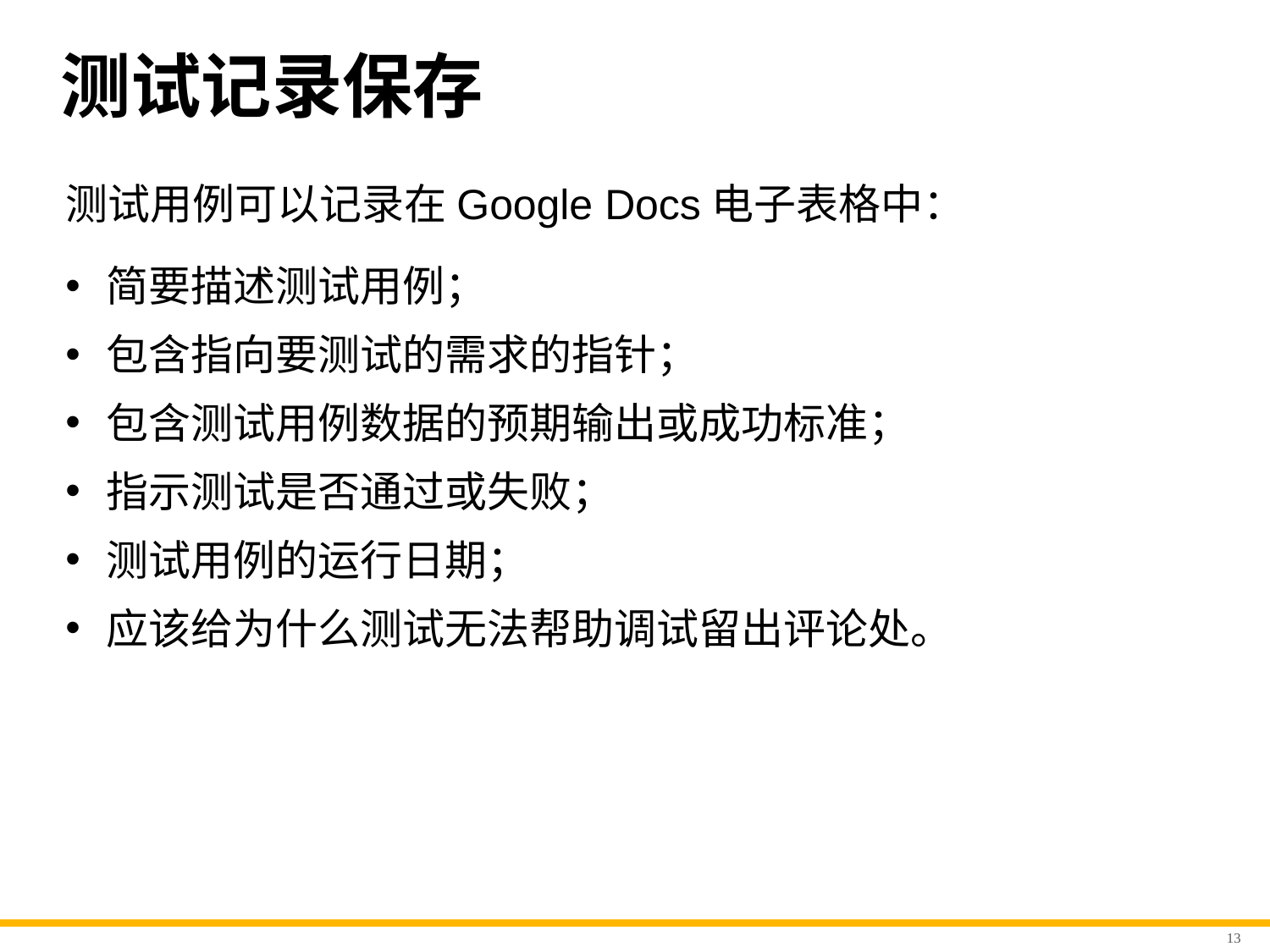

# 测试记录保存
测试用例可以记录在Google Docs电子表格中：
简要描述测试用例；
包含指向要测试的需求的指针；
包含测试用例数据的预期输出或成功标准；
指示测试是否通过或失败；
测试用例的运行日期；
应该给为什么测试无法帮助调试留出评论处。
13